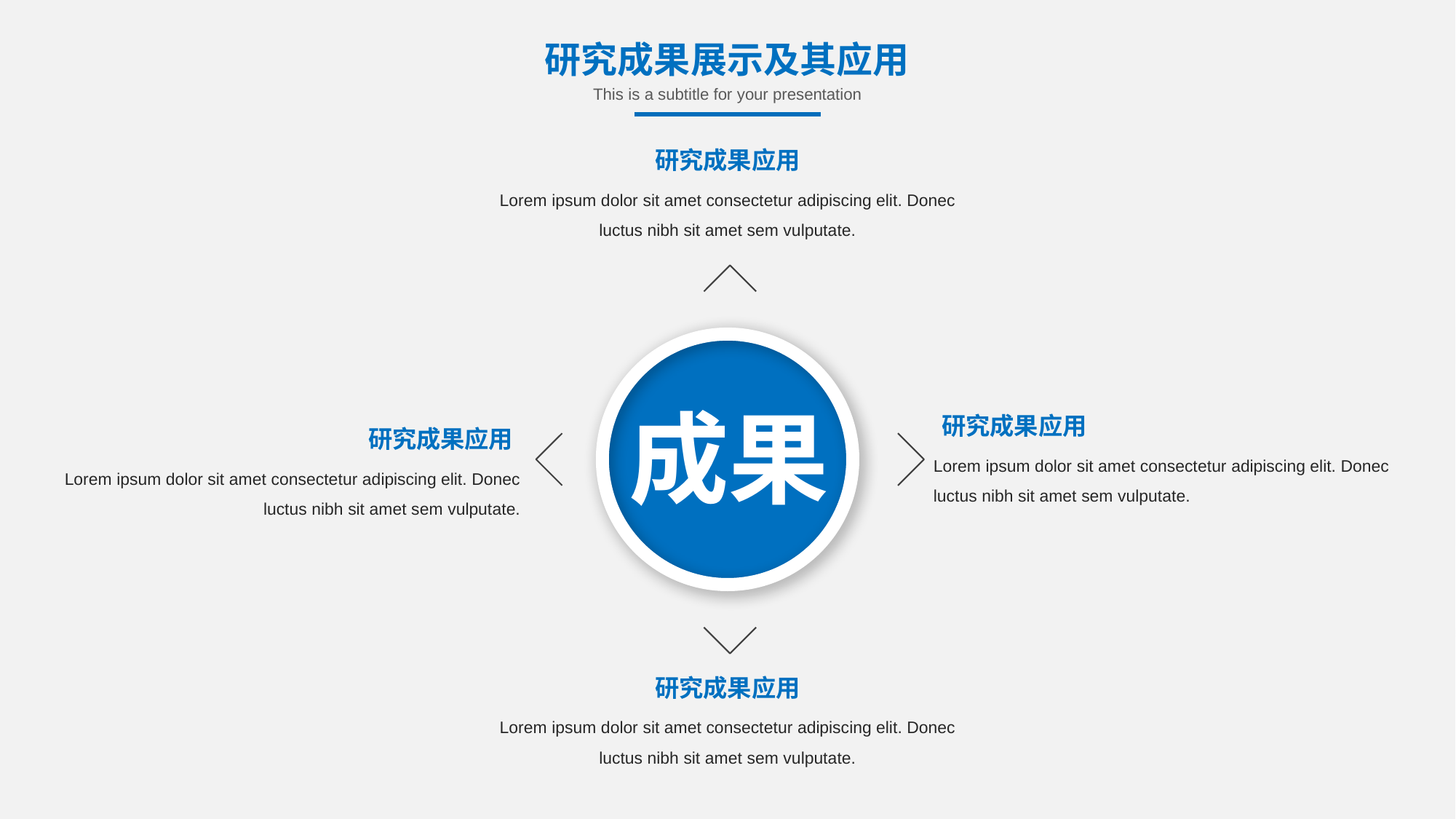

研究成果展示及其应用
This is a subtitle for your presentation
研究成果应用
Lorem ipsum dolor sit amet consectetur adipiscing elit. Donec luctus nibh sit amet sem vulputate.

成果
研究成果应用
研究成果应用
Lorem ipsum dolor sit amet consectetur adipiscing elit. Donec luctus nibh sit amet sem vulputate.
Lorem ipsum dolor sit amet consectetur adipiscing elit. Donec luctus nibh sit amet sem vulputate.
研究成果应用
Lorem ipsum dolor sit amet consectetur adipiscing elit. Donec luctus nibh sit amet sem vulputate.